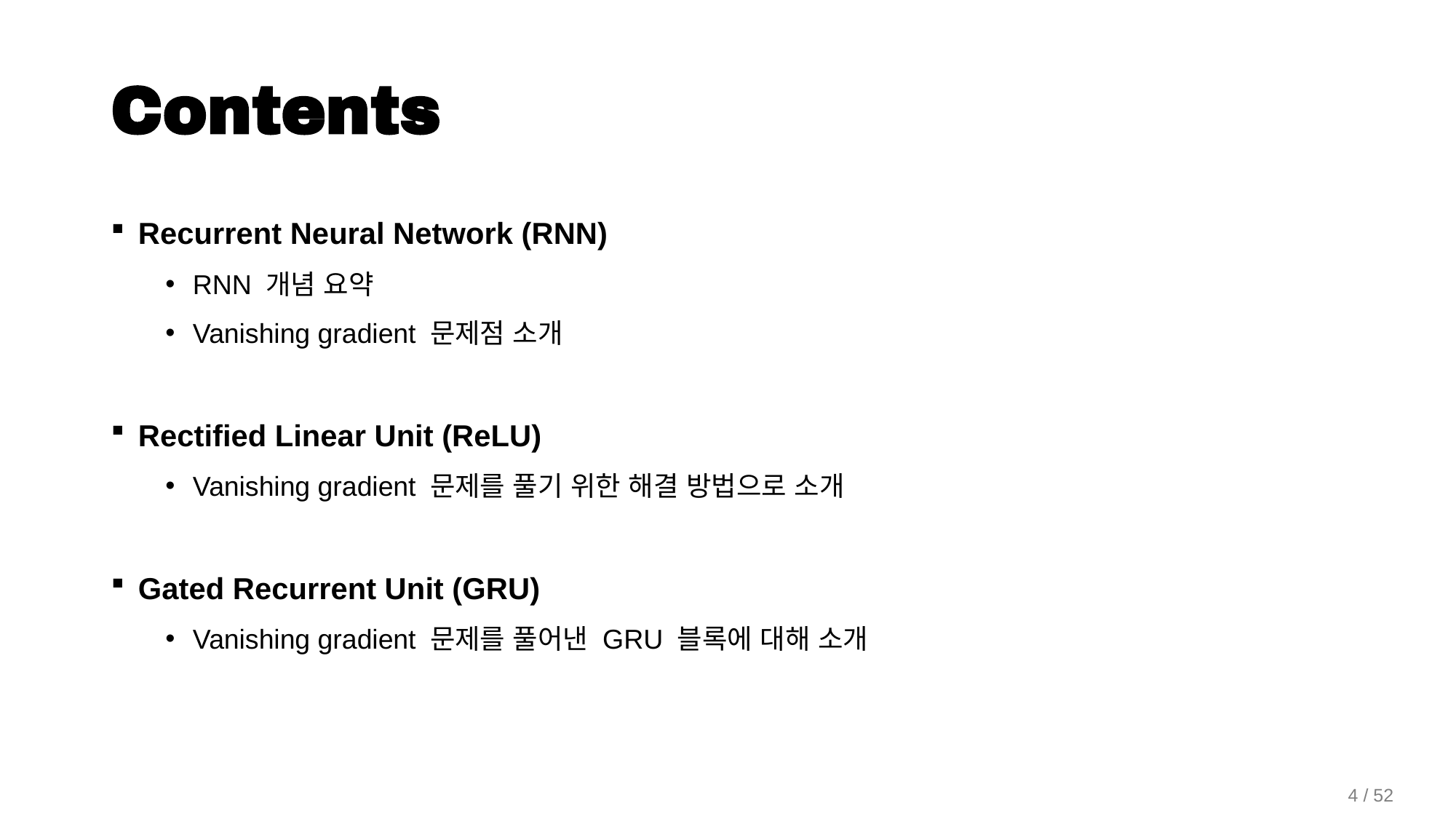

Contents
Recurrent Neural Network (RNN)
RNN 개념 요약
Vanishing gradient 문제점 소개

Rectified Linear Unit (ReLU)
Vanishing gradient 문제를 풀기 위한 해결 방법으로 소개

Gated Recurrent Unit (GRU)
Vanishing gradient 문제를 풀어낸 GRU 블록에 대해 소개